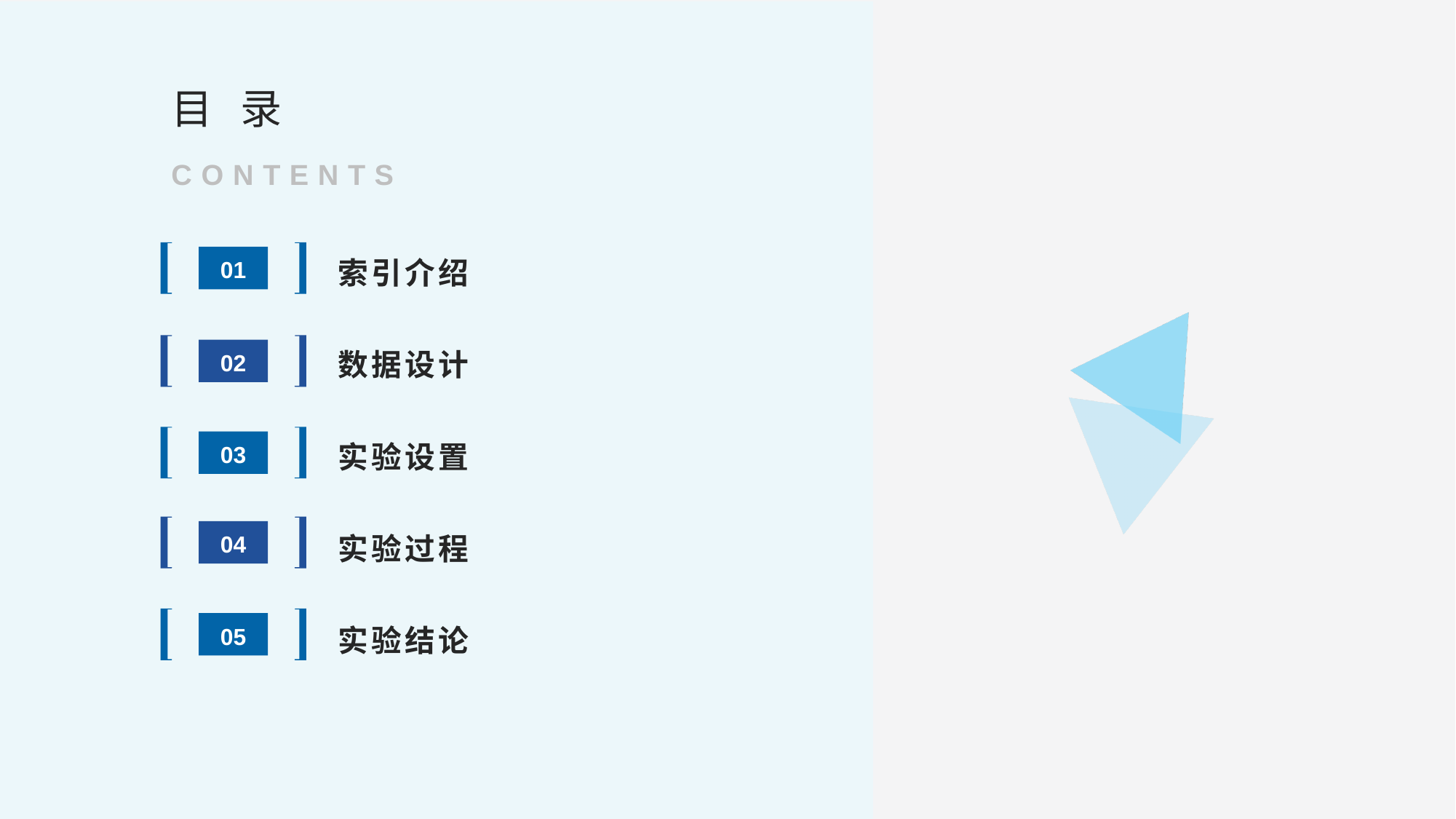

目 录
CONTENTS
索引介绍

01
数据设计

02
实验设置

03
实验过程

04
实验结论

05